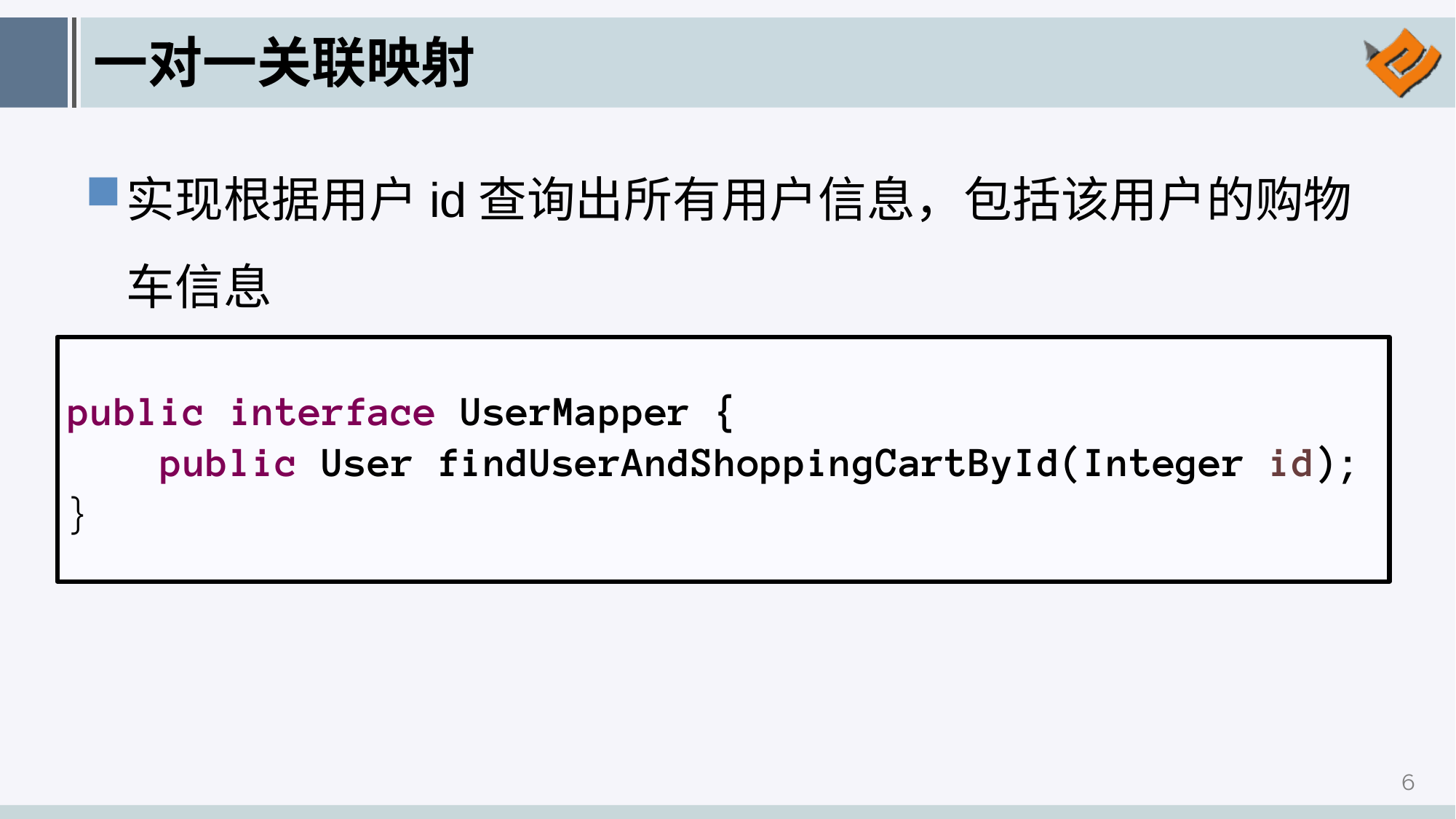

# 一对一关联映射
实现根据用户id查询出所有用户信息，包括该用户的购物车信息
public interface UserMapper {
    public User findUserAndShoppingCartById(Integer id);
}